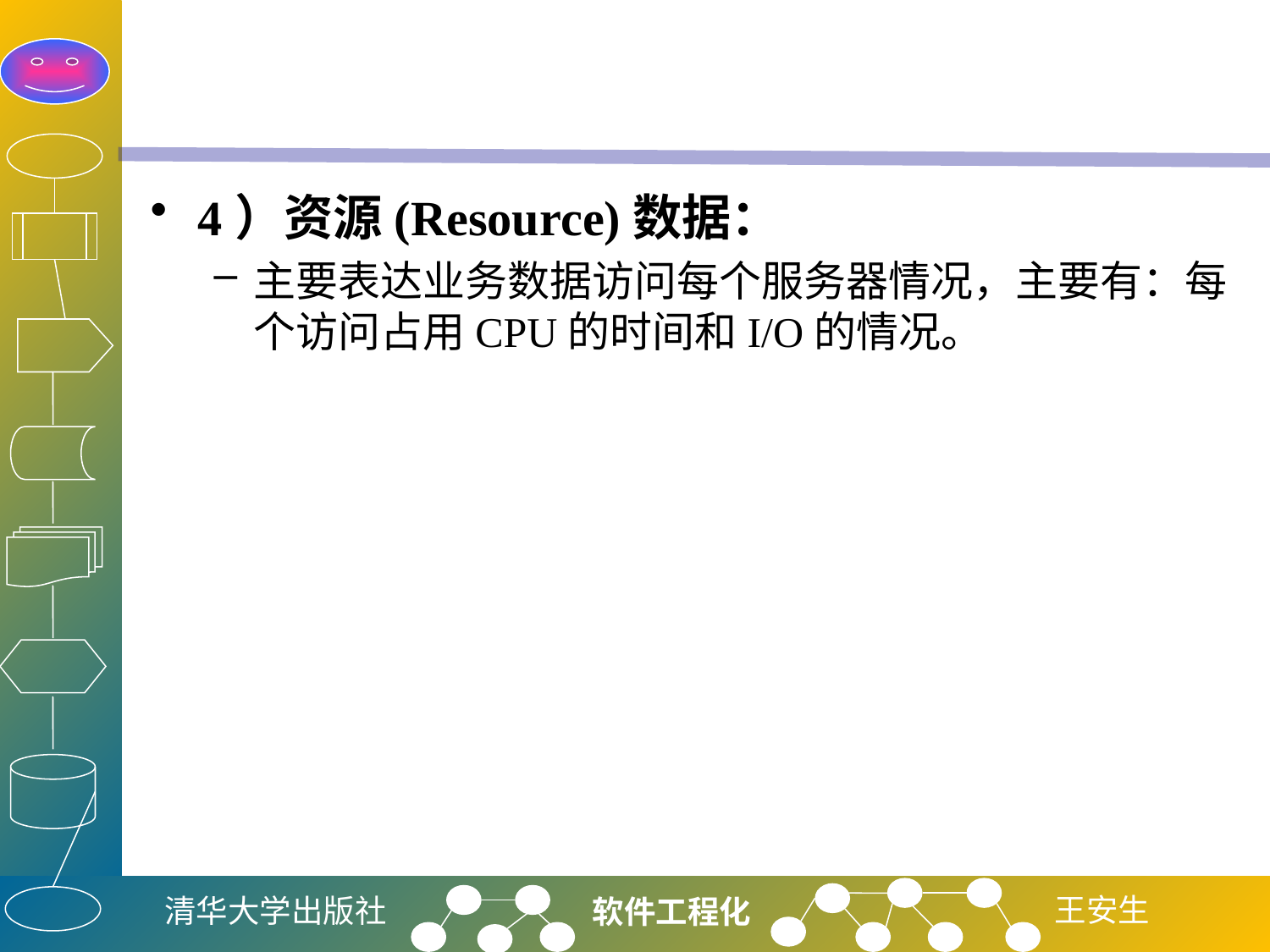

#
4）资源(Resource)数据：
主要表达业务数据访问每个服务器情况，主要有：每个访问占用CPU的时间和I/O的情况。